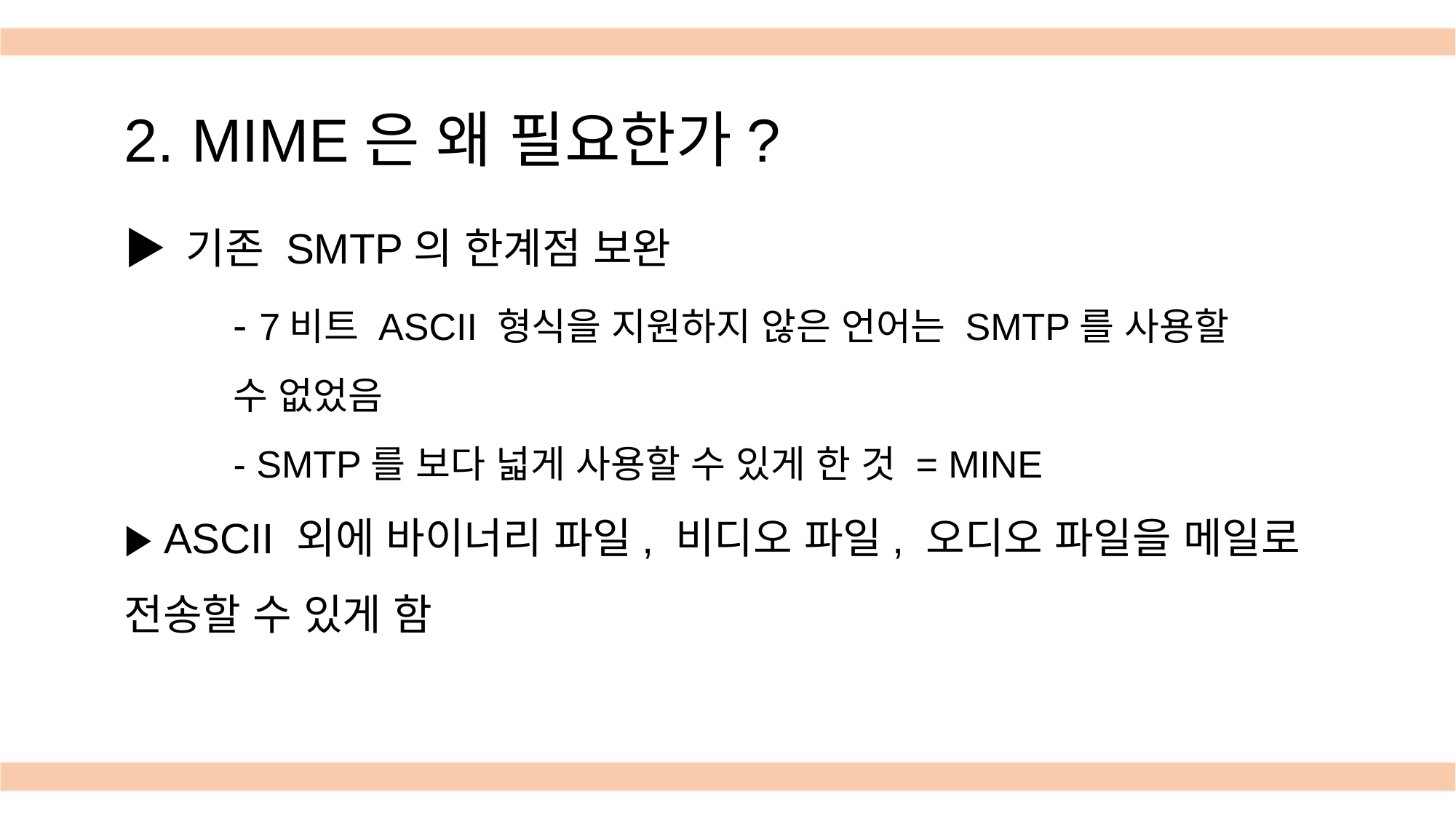

2. MIME은 왜 필요한가?
▶ 기존 SMTP의 한계점 보완
	- 7비트 ASCII 형식을 지원하지 않은 언어는 SMTP를 사용할 	수 없었음
	- SMTP를 보다 넓게 사용할 수 있게 한 것 = MINE
▶ ASCII 외에 바이너리 파일, 비디오 파일, 오디오 파일을 메일로 전송할 수 있게 함